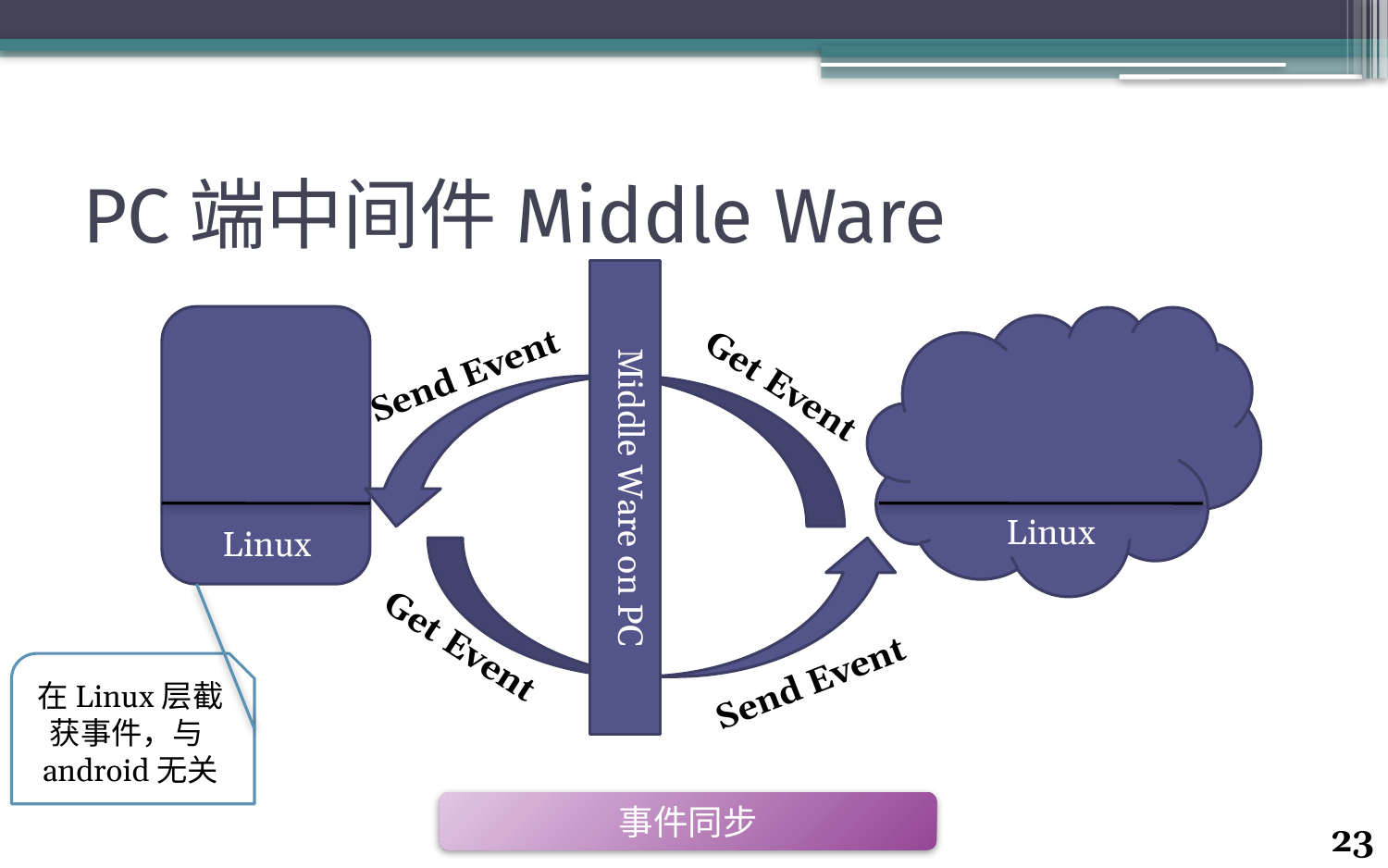

# PC端中间件Middle Ware
Middle Ware on PC

Send Event
Get Event

Linux
Linux

Get Event
Send Event
在Linux层截获事件，与android无关
事件同步
23